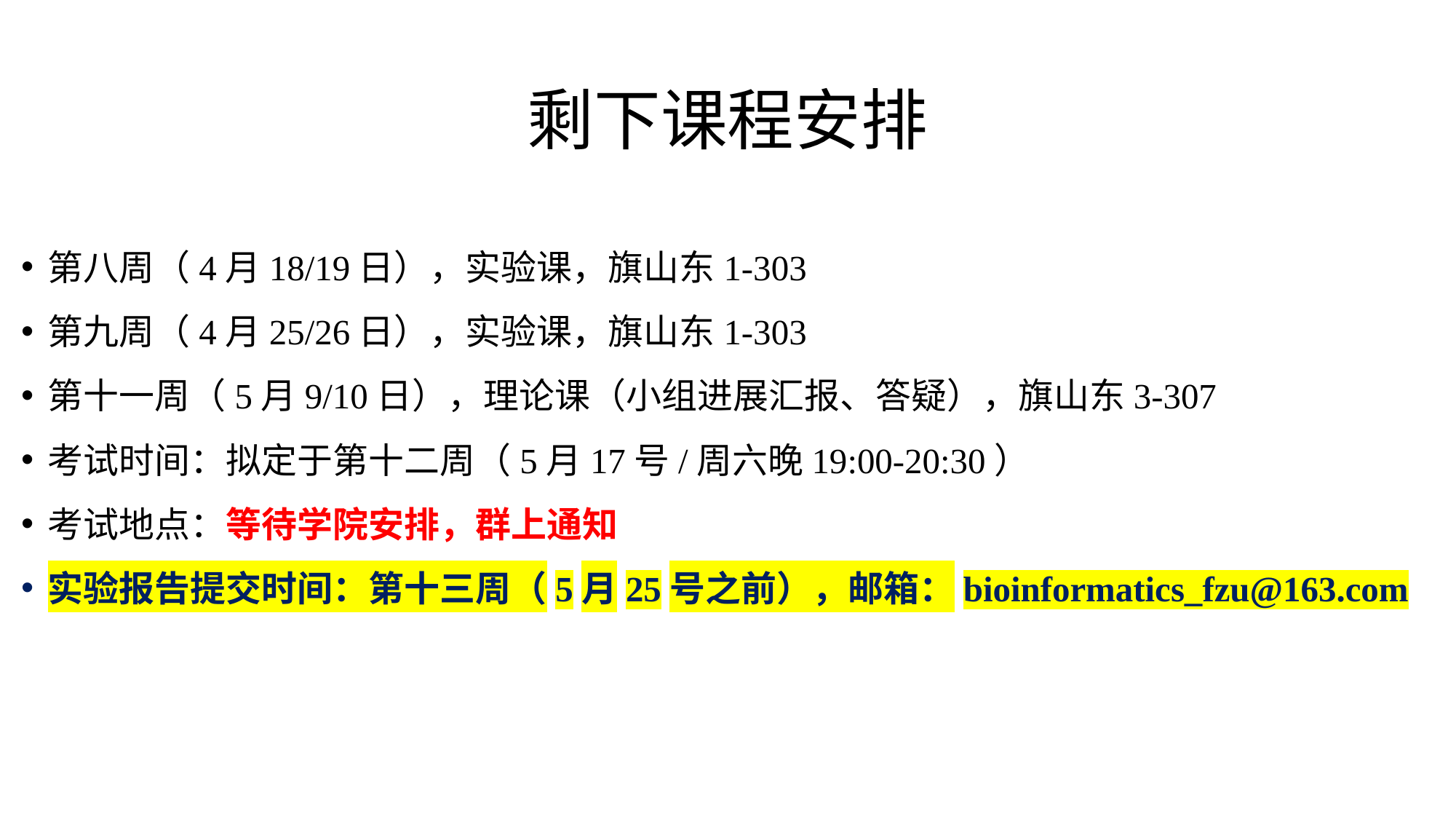

# 剩下课程安排
第八周（4月18/19日），实验课，旗山东1-303
第九周（4月25/26日），实验课，旗山东1-303
第十一周（5月9/10日），理论课（小组进展汇报、答疑），旗山东3-307
考试时间：拟定于第十二周（5月17号/周六晚19:00-20:30）
考试地点：等待学院安排，群上通知
实验报告提交时间：第十三周（5月25号之前），邮箱：bioinformatics_fzu@163.com